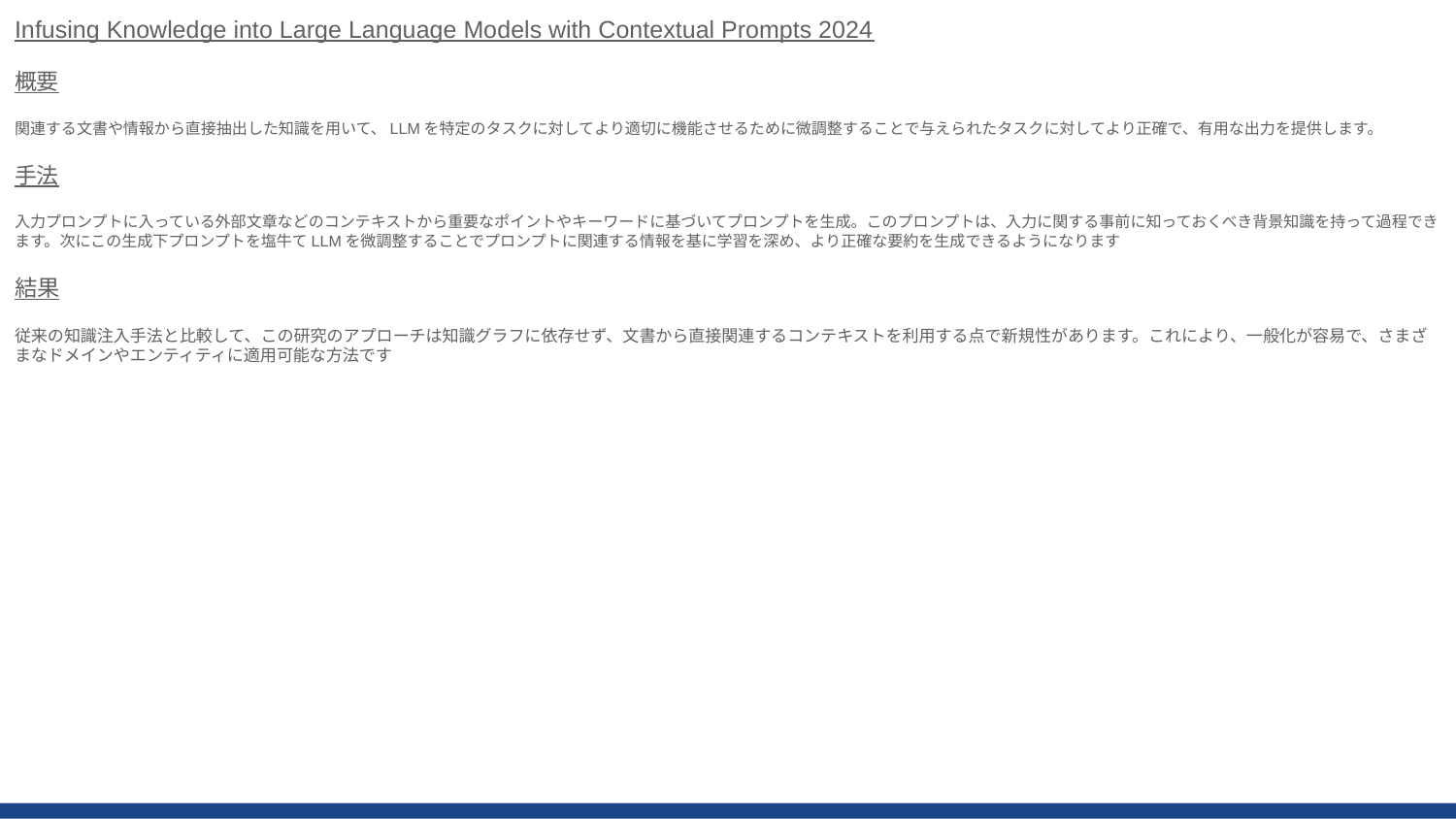

Infusing Knowledge into Large Language Models with Contextual Prompts 2024
概要
関連する文書や情報から直接抽出した知識を用いて、LLMを特定のタスクに対してより適切に機能させるために微調整することで与えられたタスクに対してより正確で、有用な出力を提供します。
手法
入力プロンプトに入っている外部文章などのコンテキストから重要なポイントやキーワードに基づいてプロンプトを生成。このプロンプトは、入力に関する事前に知っておくべき背景知識を持って過程できます。次にこの生成下プロンプトを塩牛てLLMを微調整することでプロンプトに関連する情報を基に学習を深め、より正確な要約を生成できるようになります
結果
従来の知識注入手法と比較して、この研究のアプローチは知識グラフに依存せず、文書から直接関連するコンテキストを利用する点で新規性があります。これにより、一般化が容易で、さまざまなドメインやエンティティに適用可能な方法です